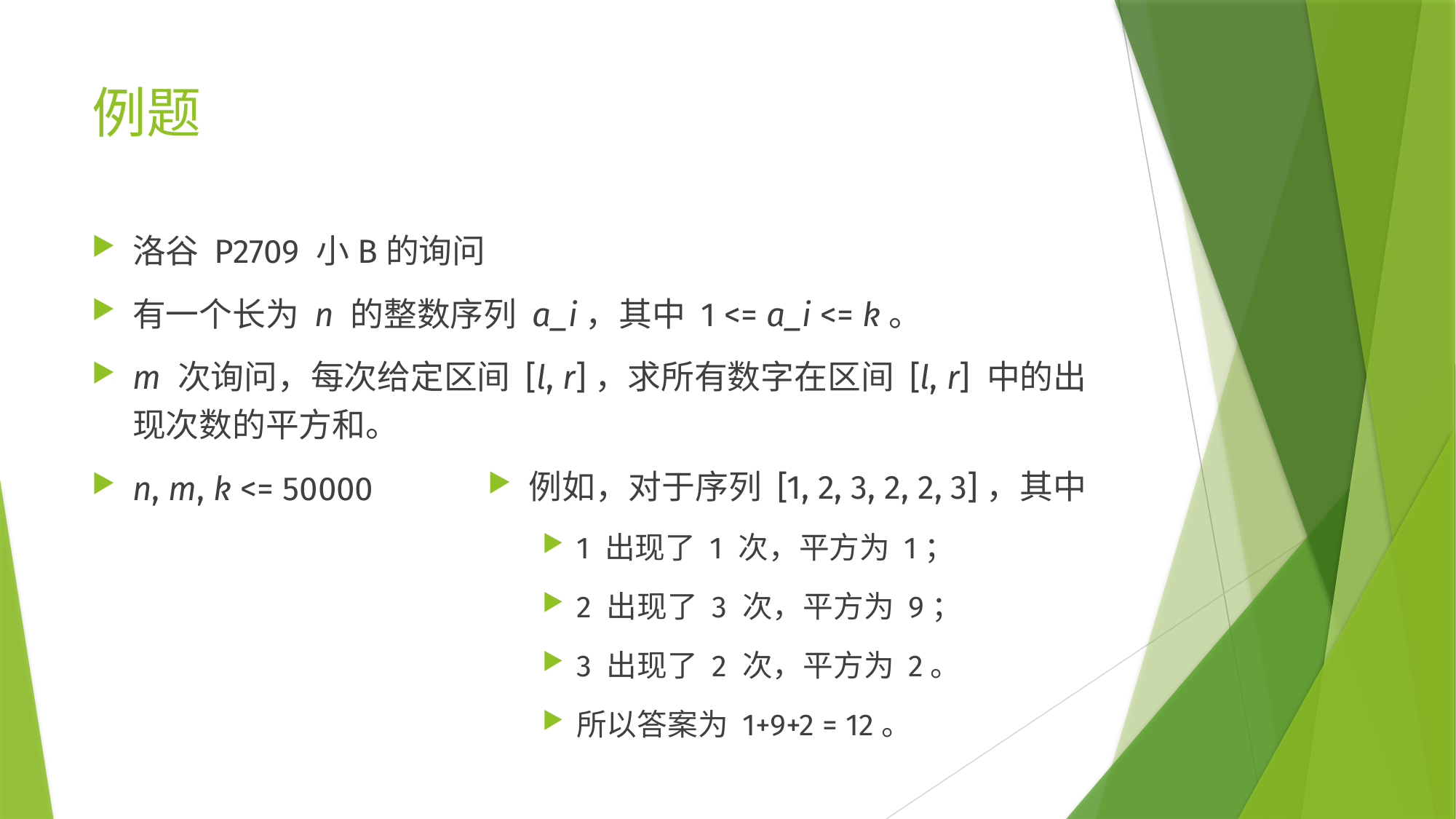

# 例题
洛谷 P2709 小B的询问
有一个长为 n 的整数序列 a_i，其中 1 <= a_i <= k。
m 次询问，每次给定区间 [l, r]，求所有数字在区间 [l, r] 中的出现次数的平方和。
n, m, k <= 50000

例如，对于序列 [1, 2, 3, 2, 2, 3]，其中
1 出现了 1 次，平方为 1；
2 出现了 3 次，平方为 9；
3 出现了 2 次，平方为 2。
所以答案为 1+9+2 = 12。